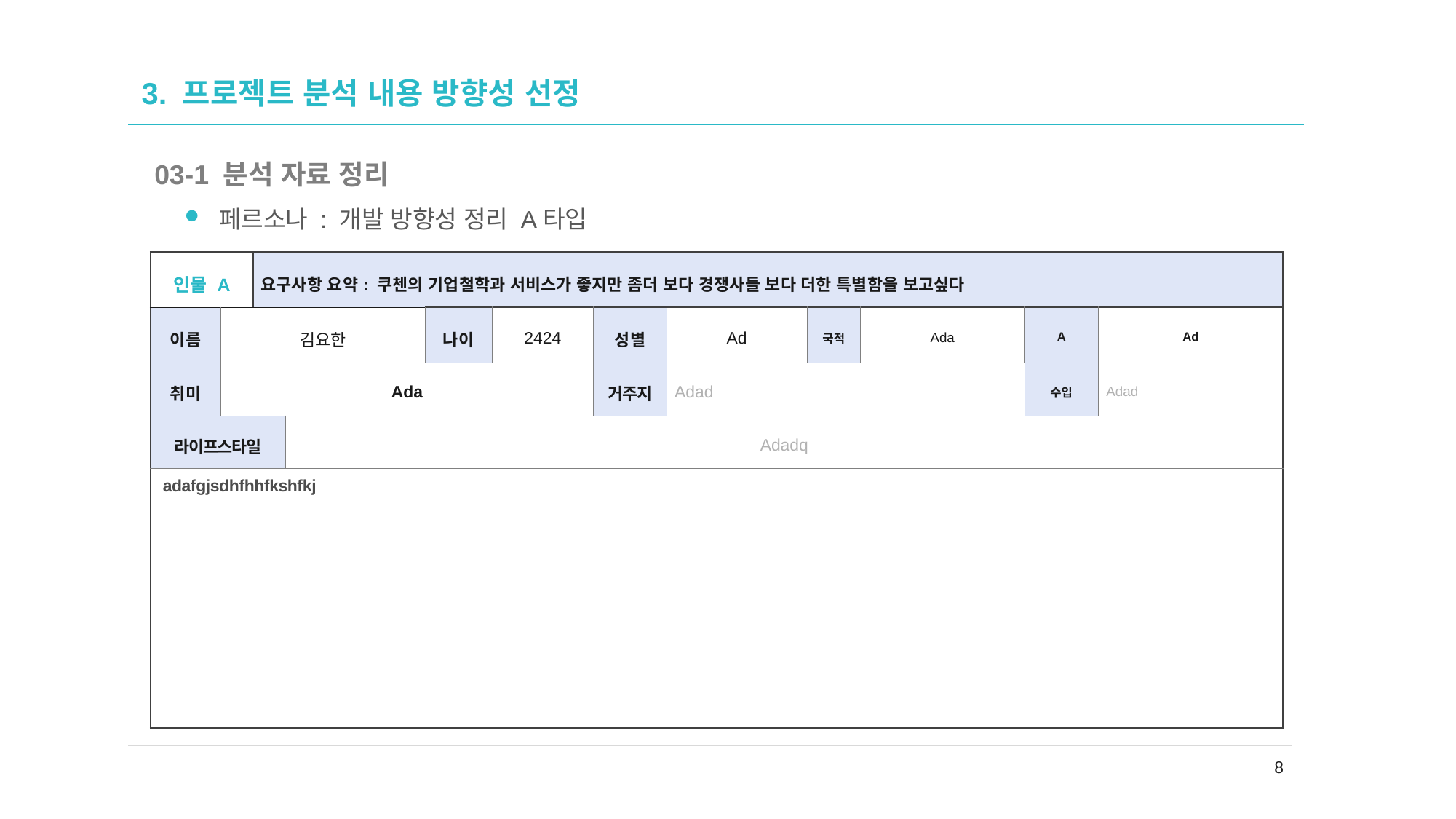

02
# 3. 프로젝트 분석 내용 방향성 선정
03-1 분석 자료 정리
페르소나 : 개발 방향성 정리 A타입
| 인물 A |  | 요구사항 요약: 쿠첸의 기업철학과 서비스가 좋지만 좀더 보다 경쟁사들 보다 더한 특별함을 보고싶다 |  |  |  |  |  |  |  |  |  |
| --- | --- | --- | --- | --- | --- | --- | --- | --- | --- | --- | --- |
| 이름 | 김요한 |  |  | 나이 | 2424 | 성별 | Ad | 국적 | Ada | A | Ad |
| 취미 | Ada |  |  |  |  | 거주지 | Adad |  |  | 수입 | Adad |
| 라이프스타일 |  |  | Adadq |  |  |  |  |  |  |  |  |
| adafgjsdhfhhfkshfkj |  |  |  |  |  |  |  |  |  |  |  |
8